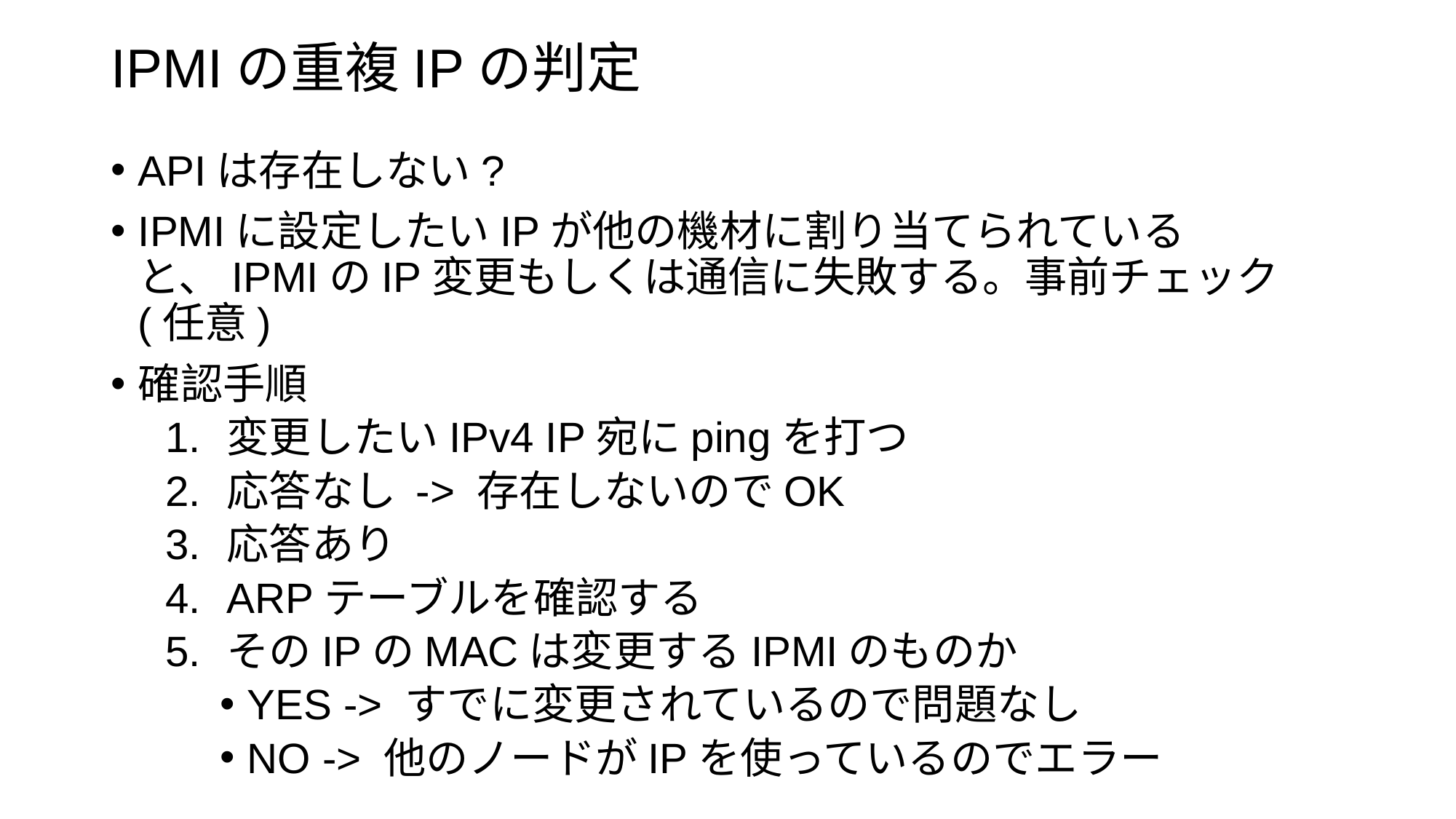

# IPMIの重複IPの判定
APIは存在しない?
IPMIに設定したいIPが他の機材に割り当てられていると、IPMIのIP変更もしくは通信に失敗する。事前チェック(任意)
確認手順
変更したいIPv4 IP宛にpingを打つ
応答なし -> 存在しないのでOK
応答あり
ARPテーブルを確認する
そのIPのMACは変更するIPMIのものか
YES -> すでに変更されているので問題なし
NO -> 他のノードがIPを使っているのでエラー